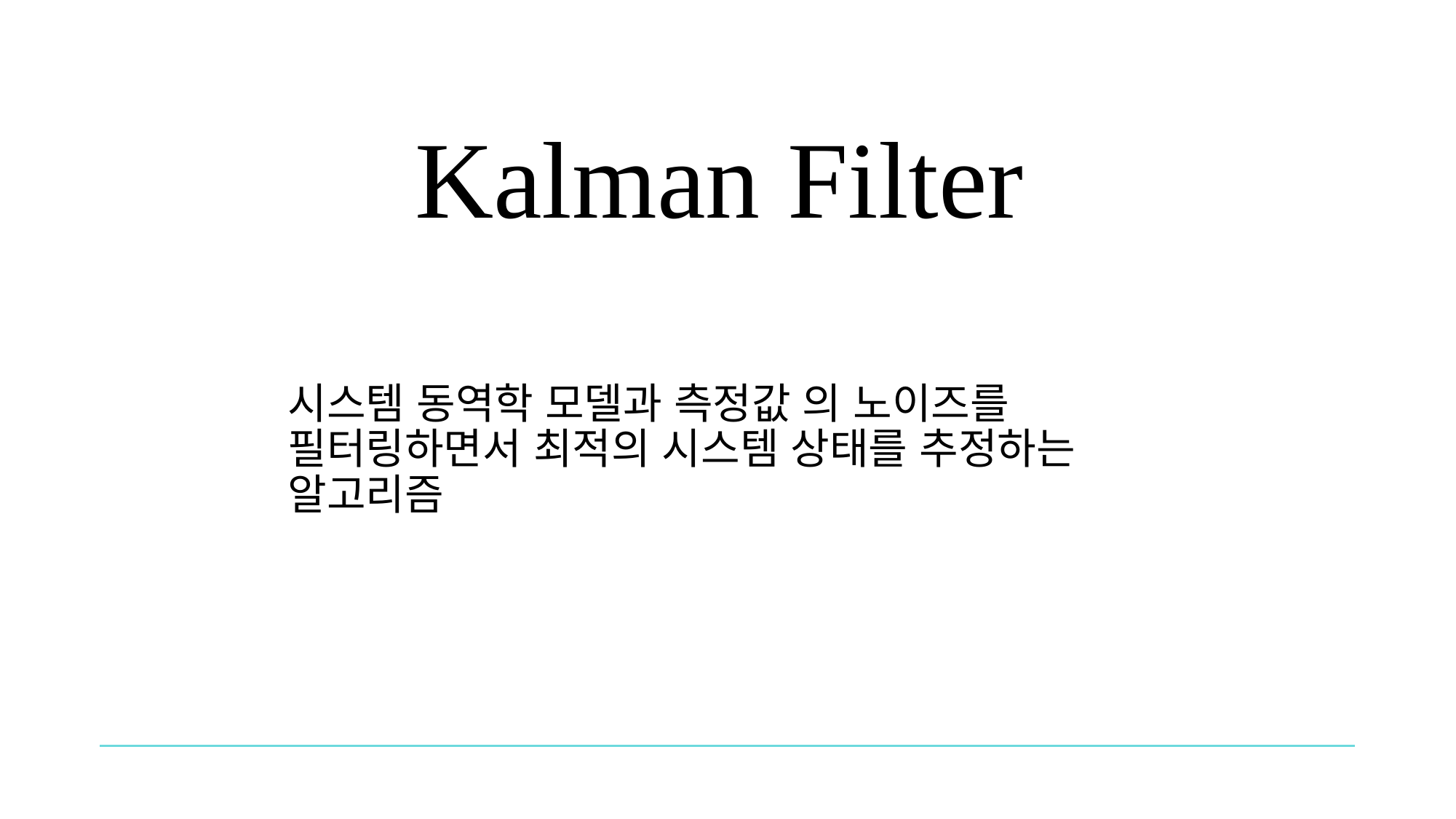

# Kalman Filter
시스템 동역학 모델과 측정값 의 노이즈를 필터링하면서 최적의 시스템 상태를 추정하는 알고리즘